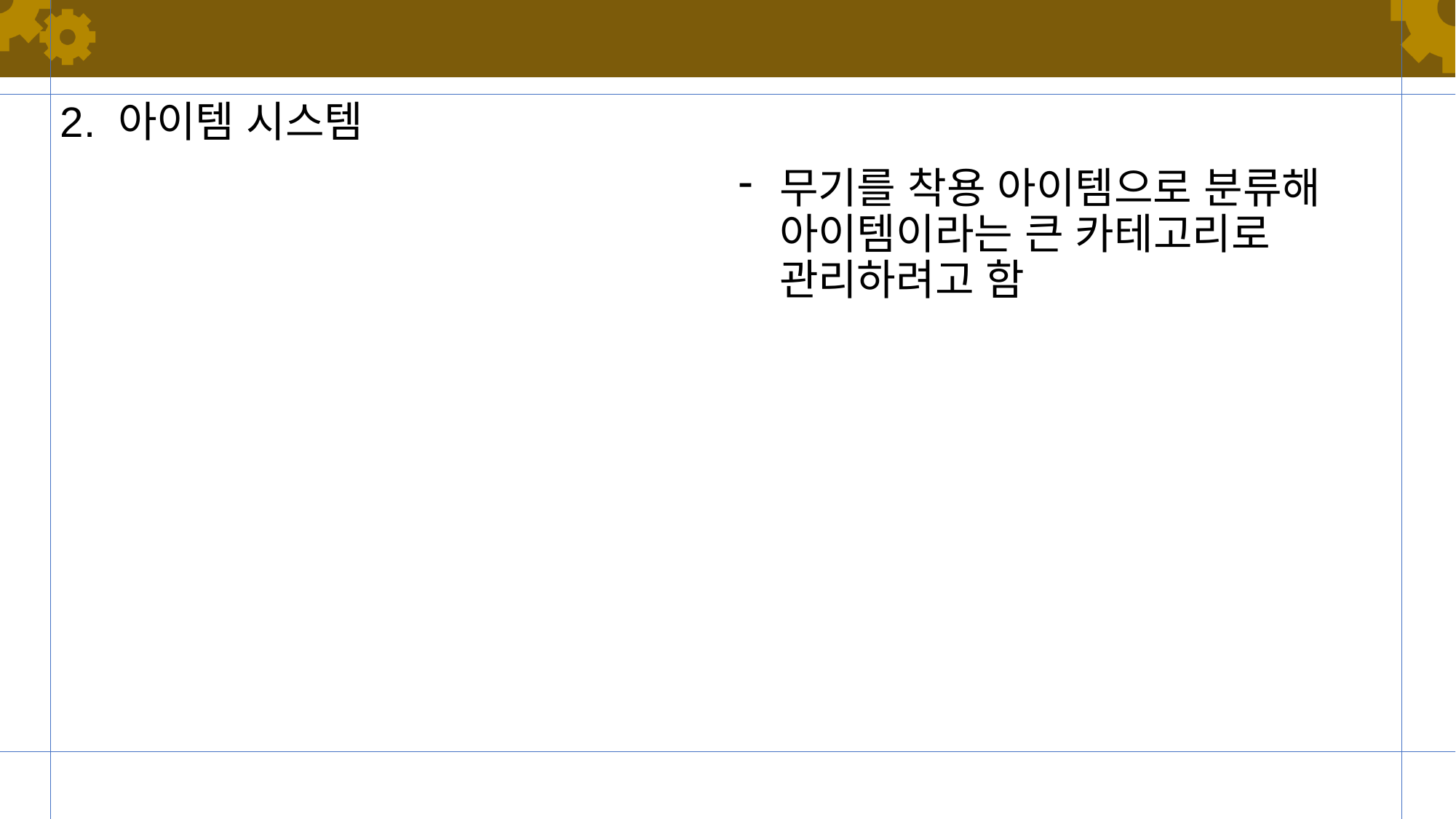

#
2. 아이템 시스템
무기를 착용 아이템으로 분류해 아이템이라는 큰 카테고리로 관리하려고 함